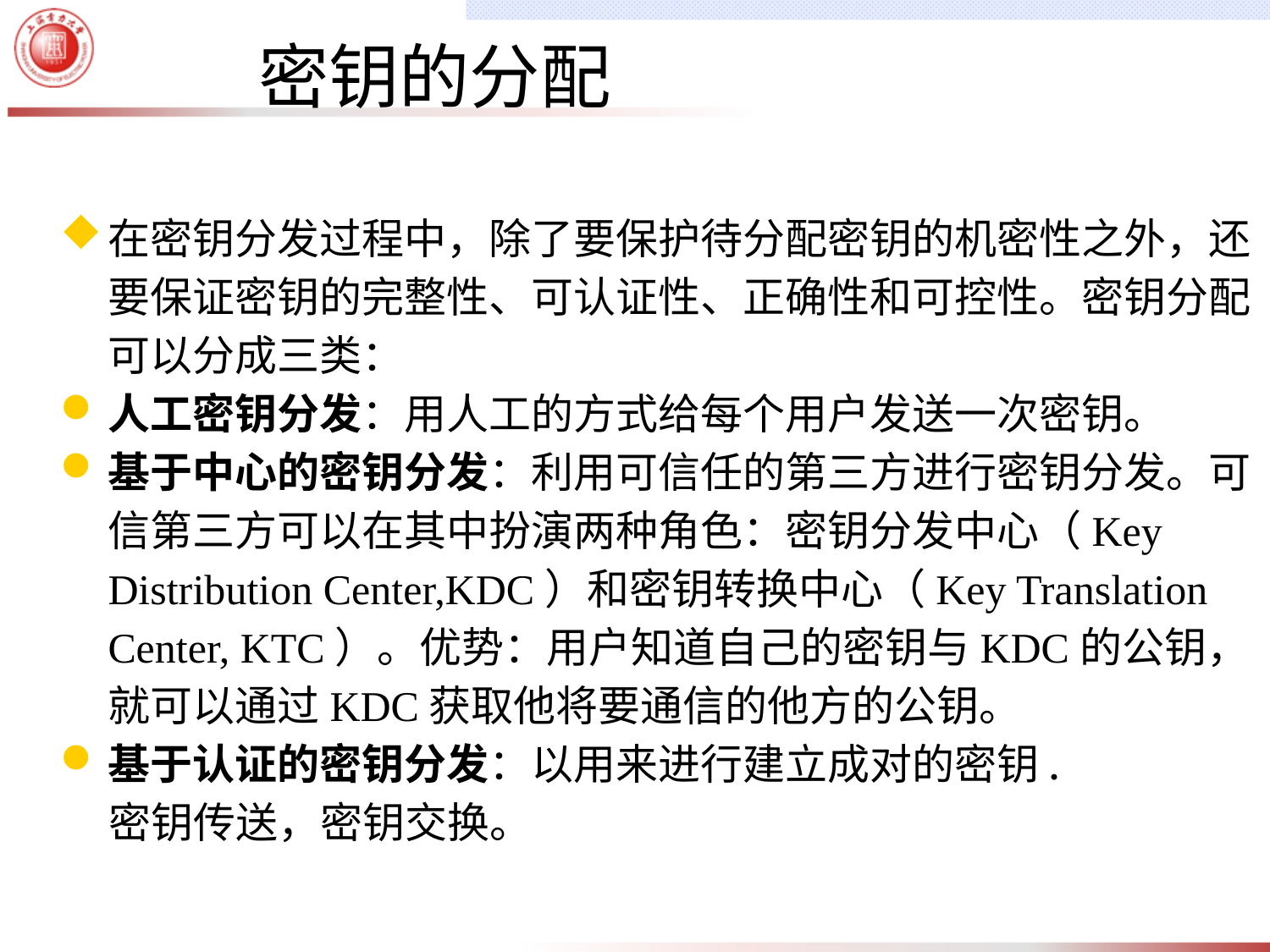

密钥的分配
在密钥分发过程中，除了要保护待分配密钥的机密性之外，还要保证密钥的完整性、可认证性、正确性和可控性。密钥分配可以分成三类：
人工密钥分发：用人工的方式给每个用户发送一次密钥。
基于中心的密钥分发：利用可信任的第三方进行密钥分发。可信第三方可以在其中扮演两种角色：密钥分发中心（Key Distribution Center,KDC）和密钥转换中心（Key Translation Center, KTC）。优势：用户知道自己的密钥与KDC的公钥，就可以通过KDC获取他将要通信的他方的公钥。
基于认证的密钥分发：以用来进行建立成对的密钥.
    密钥传送，密钥交换。